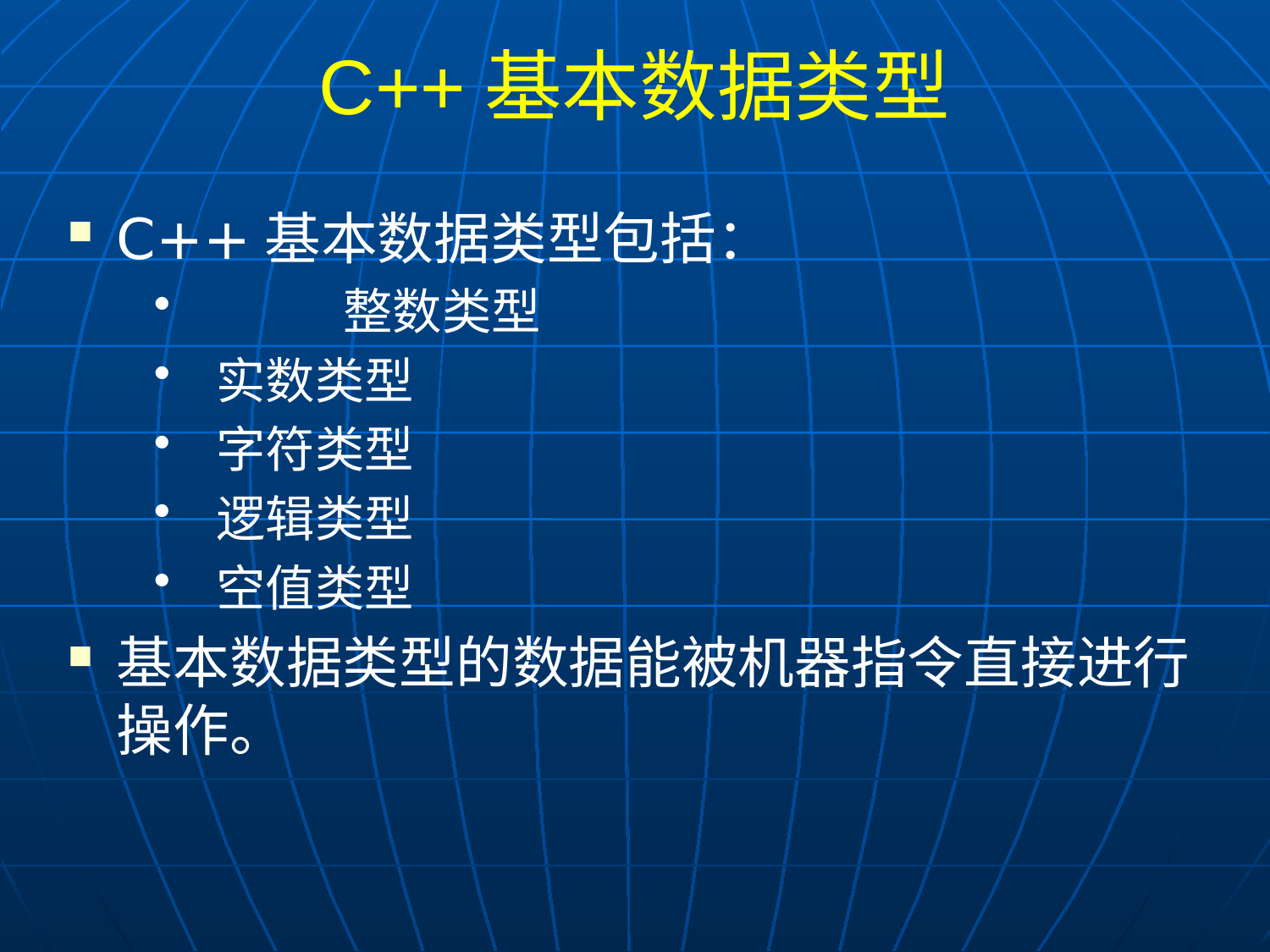

# C++基本数据类型
C++基本数据类型包括：
	 整数类型
 实数类型
 字符类型
 逻辑类型
 空值类型
基本数据类型的数据能被机器指令直接进行操作。